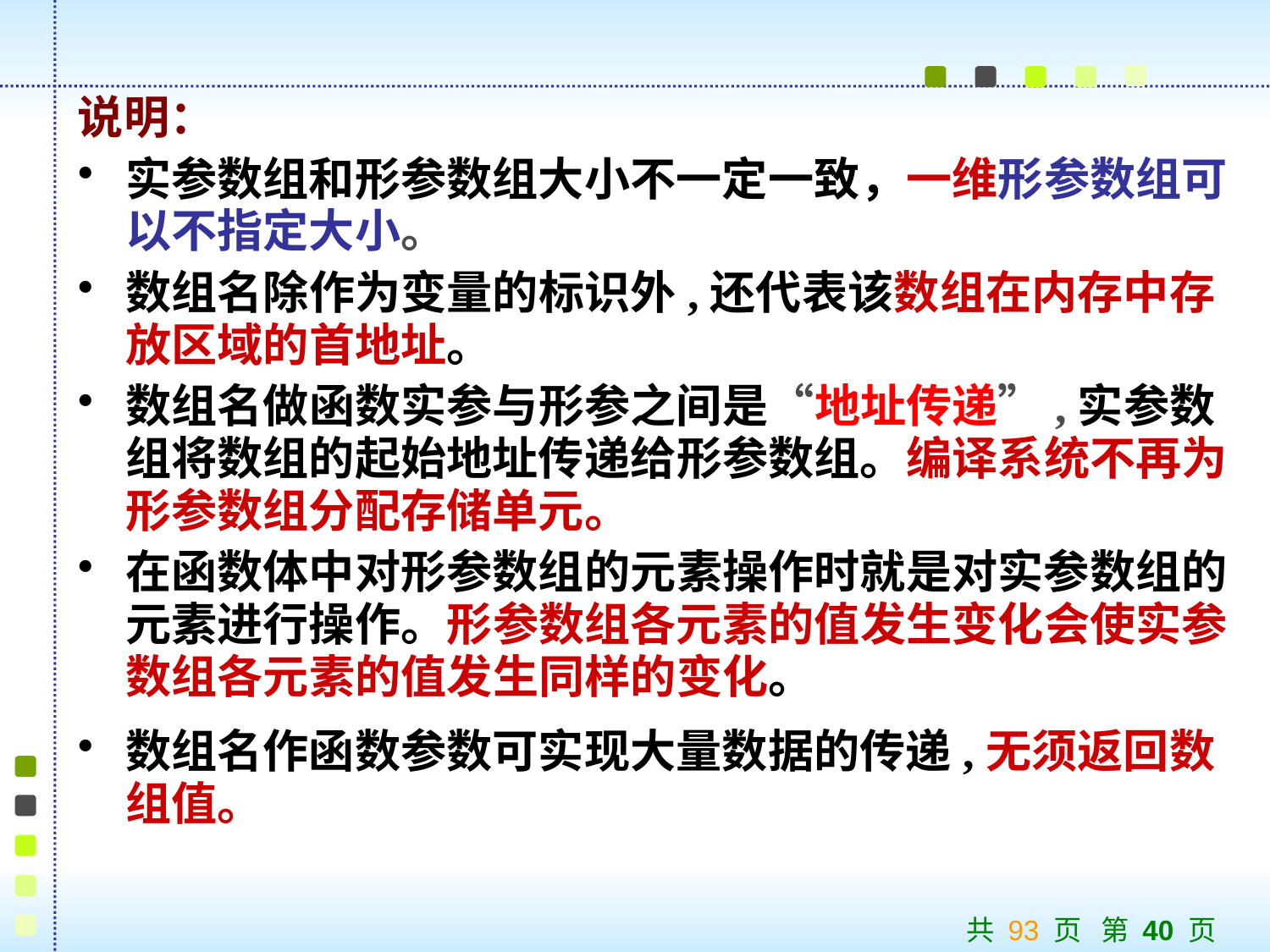

说明：
实参数组和形参数组大小不一定一致，一维形参数组可以不指定大小。
数组名除作为变量的标识外,还代表该数组在内存中存放区域的首地址。
数组名做函数实参与形参之间是“地址传递”,实参数组将数组的起始地址传递给形参数组。编译系统不再为形参数组分配存储单元。
在函数体中对形参数组的元素操作时就是对实参数组的元素进行操作。形参数组各元素的值发生变化会使实参数组各元素的值发生同样的变化。
数组名作函数参数可实现大量数据的传递,无须返回数组值。

共 93 页   第 40 页